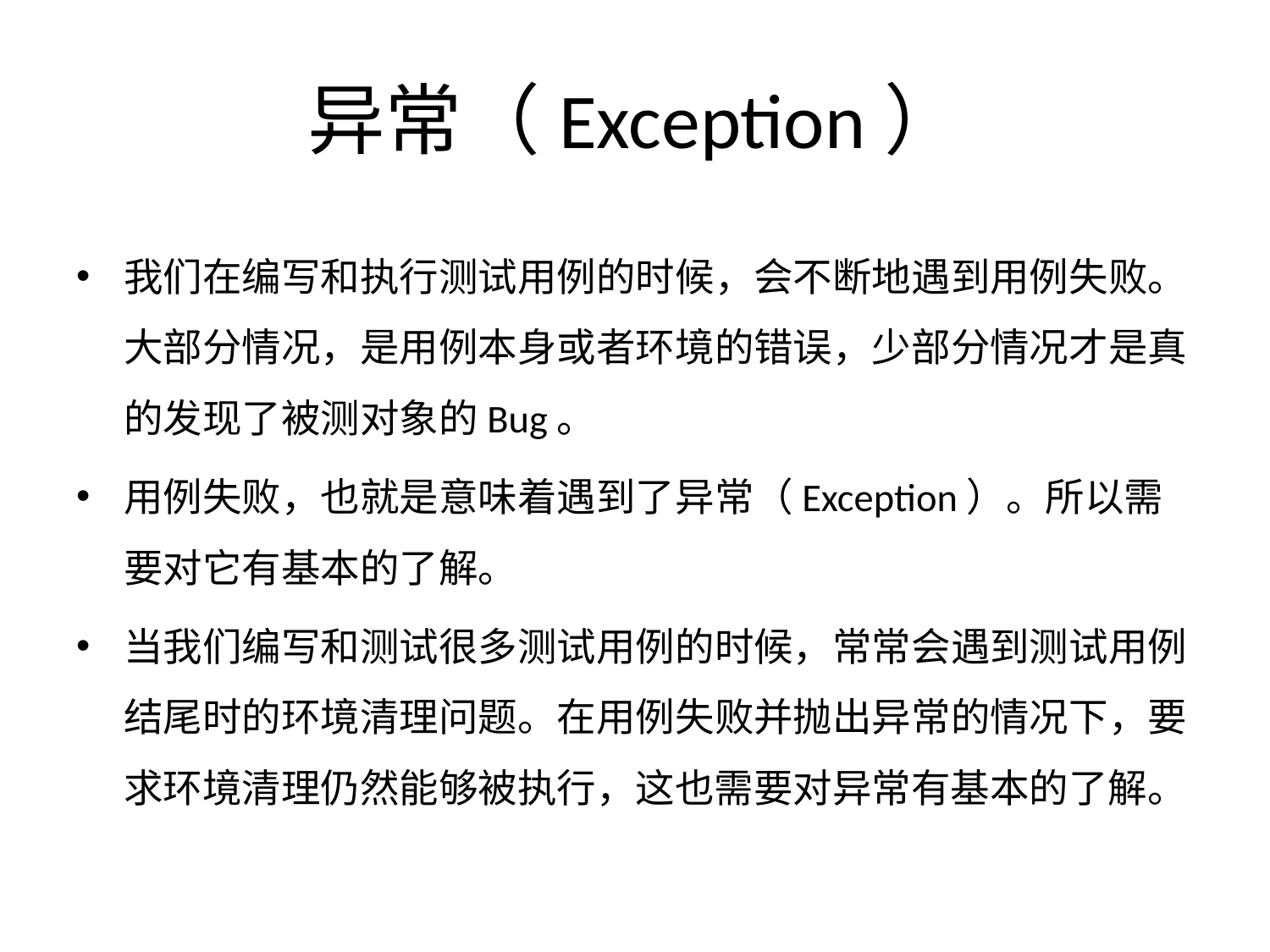

# 异常（Exception）
我们在编写和执行测试用例的时候，会不断地遇到用例失败。大部分情况，是用例本身或者环境的错误，少部分情况才是真的发现了被测对象的Bug。
用例失败，也就是意味着遇到了异常（Exception）。所以需要对它有基本的了解。
当我们编写和测试很多测试用例的时候，常常会遇到测试用例结尾时的环境清理问题。在用例失败并抛出异常的情况下，要求环境清理仍然能够被执行，这也需要对异常有基本的了解。